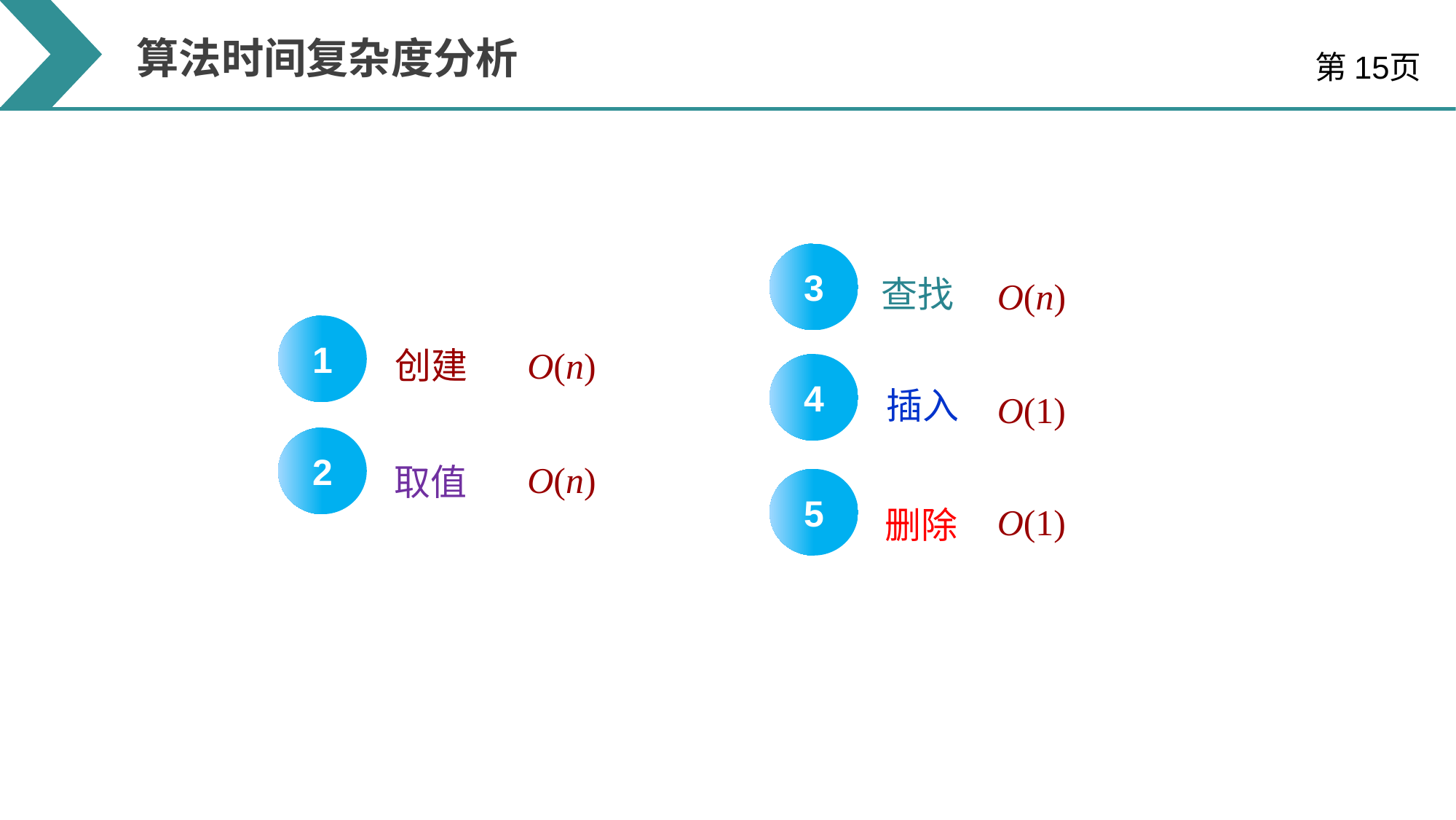

算法时间复杂度分析
第15页
3
查找
O(n)
1
创建
O(n)
4
插入
O(1)
2
O(n)
取值
5
O(1)
删除